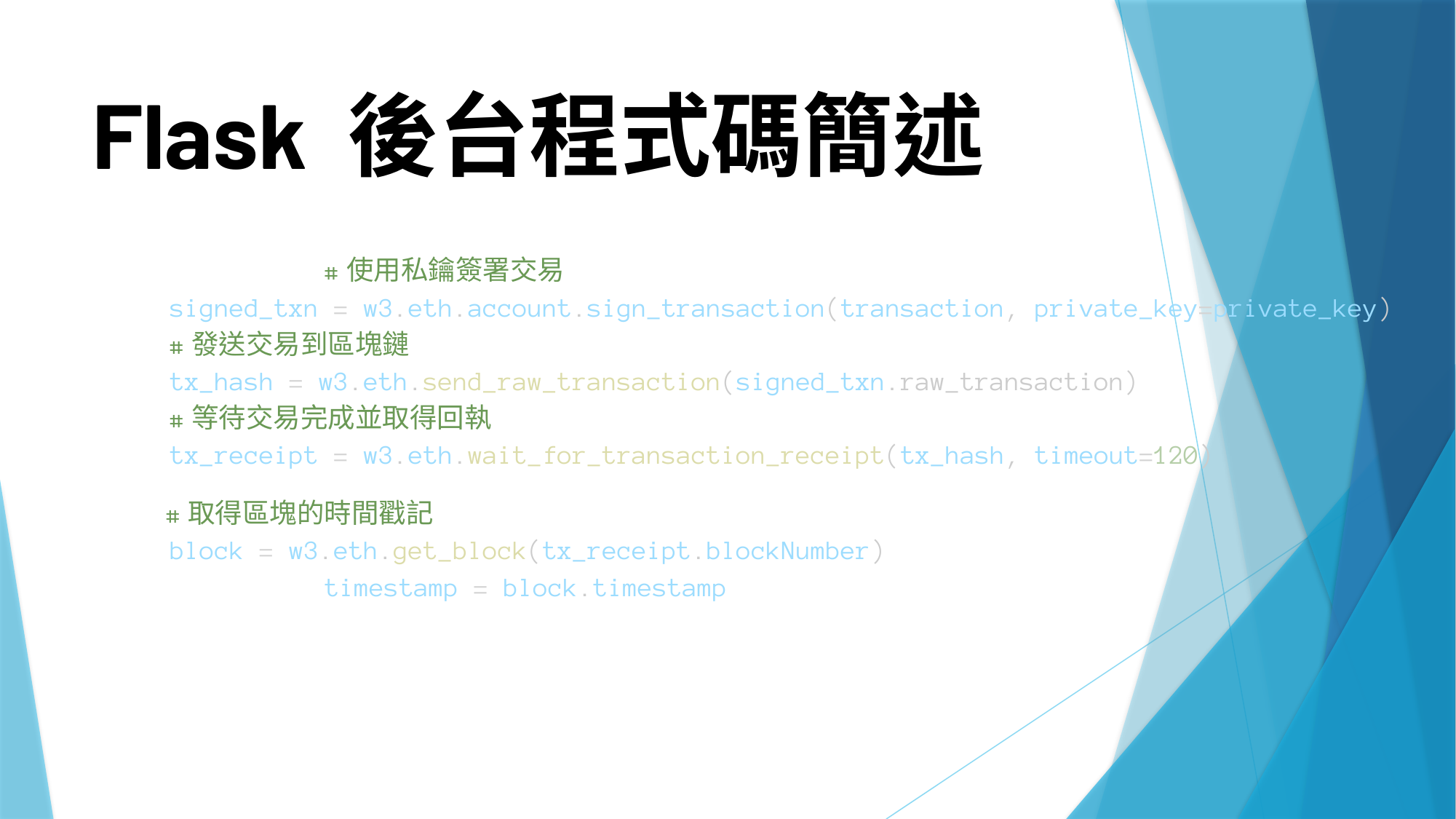

# Flask 後台程式碼簡述
			 #使用私鑰簽署交易
        signed_txn = w3.eth.account.sign_transaction(transaction, private_key=private_key)
        #發送交易到區塊鏈
        tx_hash = w3.eth.send_raw_transaction(signed_txn.raw_transaction)
        #等待交易完成並取得回執
        tx_receipt = w3.eth.wait_for_transaction_receipt(tx_hash, timeout=120)
     #取得區塊的時間戳記
        block = w3.eth.get_block(tx_receipt.blockNumber)
			 timestamp = block.timestamp